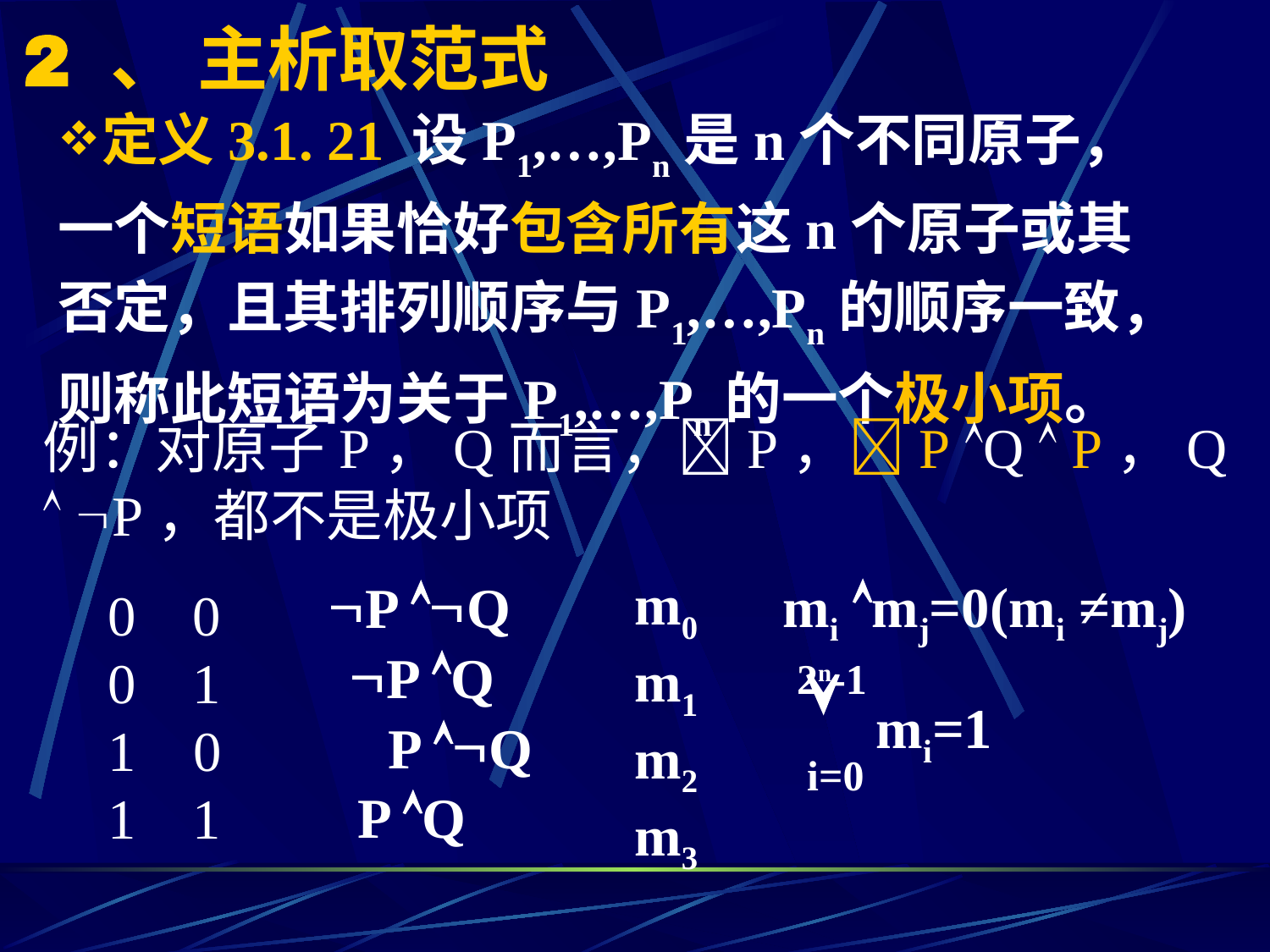

# 2 、 主析取范式
定义3.1. 21 设P1,…,Pn是n个不同原子，一个短语如果恰好包含所有这n个原子或其否定，且其排列顺序与P1,…,Pn的顺序一致，则称此短语为关于P1,…,Pn的一个极小项。
例：对原子P，Q而言，¬P，¬P ∧Q ∧ P，Q ∧ ¬P，都不是极小项
m0
m1
m2
m3
mi ∧mj=0(mi ≠mj)
¬P ∧¬Q
0    0
0    1
 0
1    1
¬P ∧Q
2n-1
∨
mi=1
i=0
P ∧¬Q
P ∧Q
94